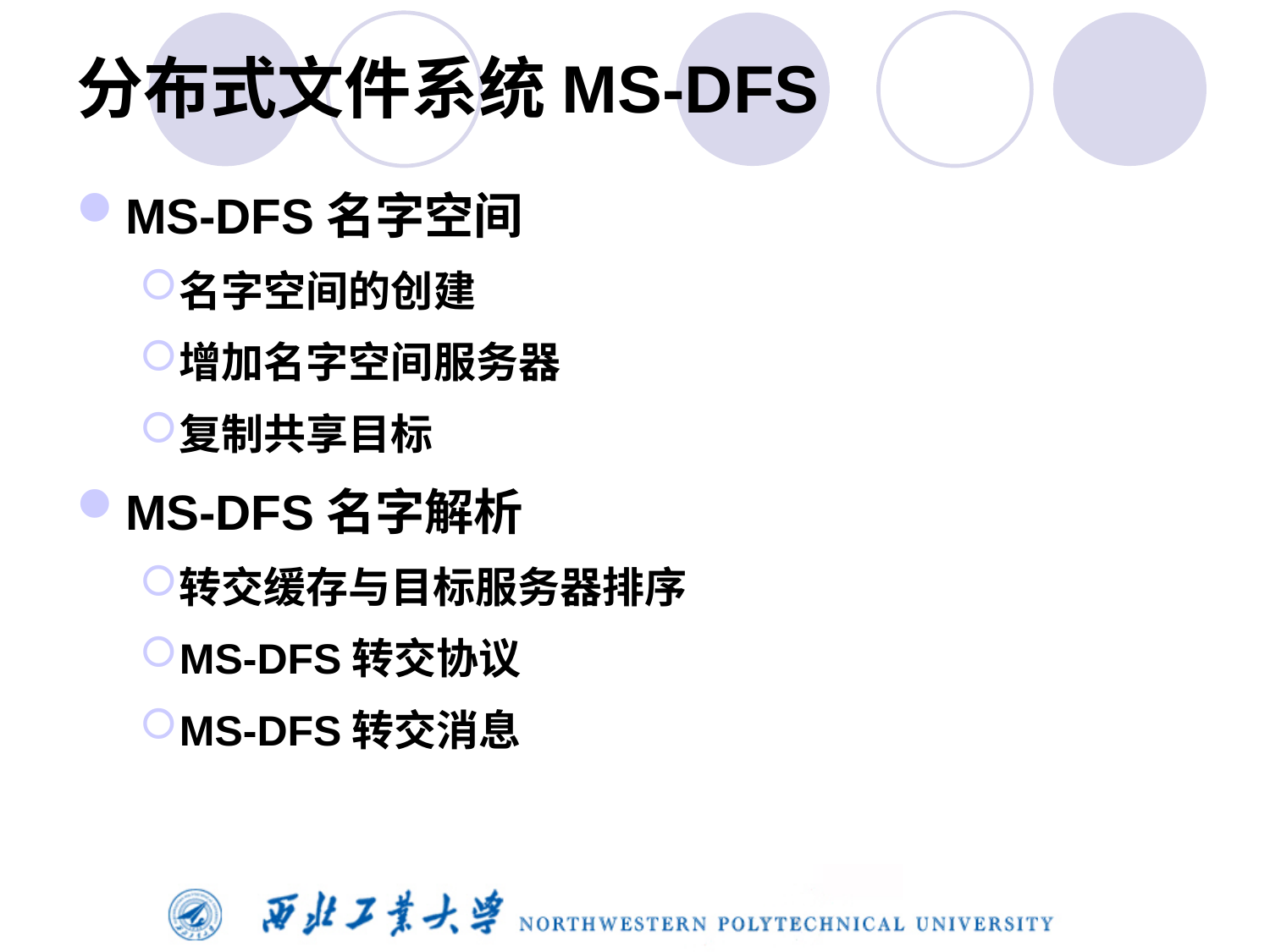

# 分布式文件系统MS-DFS
MS-DFS名字空间
名字空间的创建
增加名字空间服务器
复制共享目标
MS-DFS名字解析
转交缓存与目标服务器排序
MS-DFS转交协议
MS-DFS转交消息